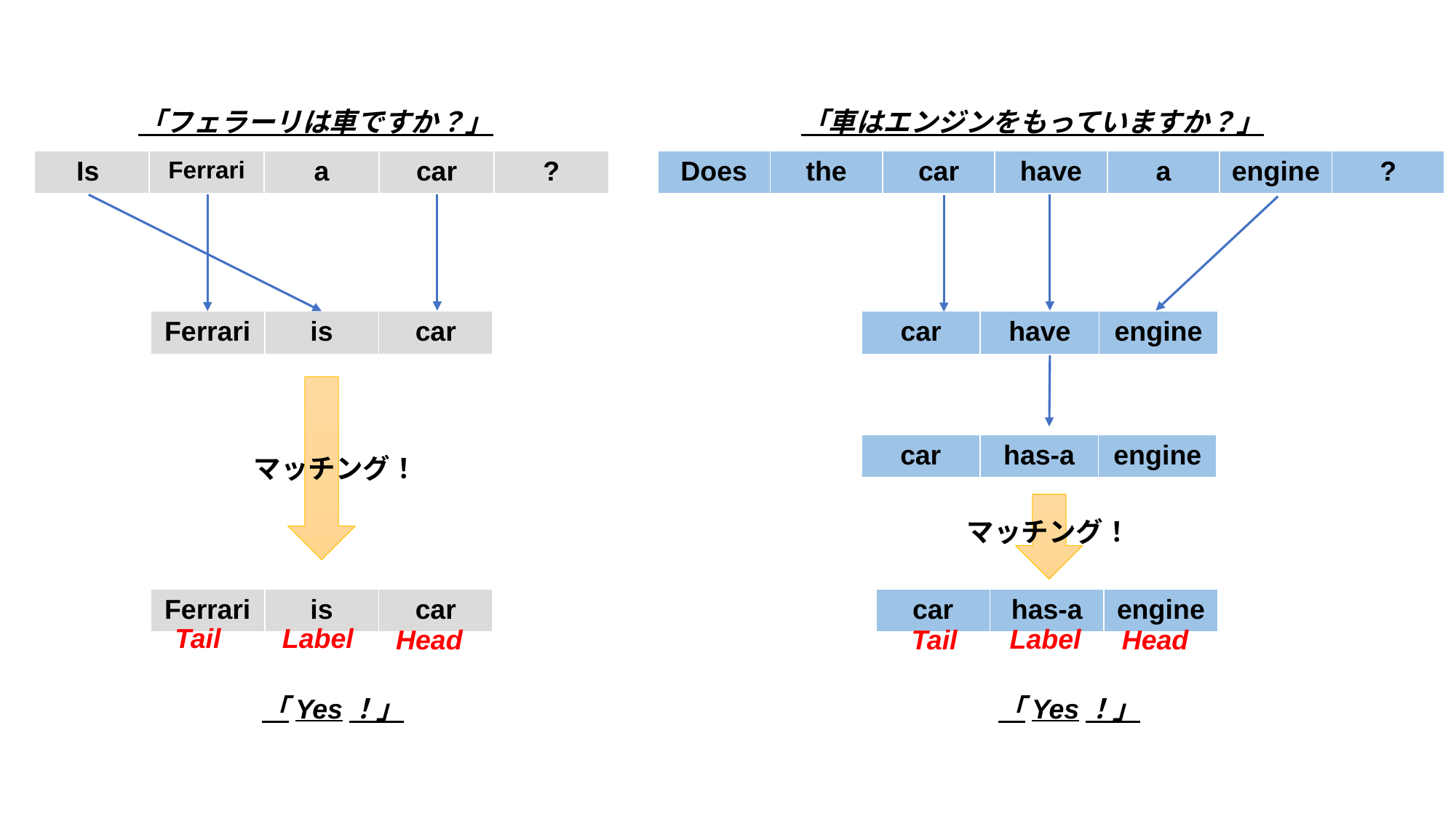

「フェラーリは車ですか？」
「車はエンジンをもっていますか？」
| Is | Ferrari | a | car | ? |
| --- | --- | --- | --- | --- |
| Does | the | car | have | a | engine | ? |
| --- | --- | --- | --- | --- | --- | --- |
| Ferrari | is | car |
| --- | --- | --- |
| car | have | engine |
| --- | --- | --- |

| car | has-a | engine |
| --- | --- | --- |
マッチング！

マッチング！
| Ferrari | is | car |
| --- | --- | --- |
| car | has-a | engine |
| --- | --- | --- |
Label
Tail
Label
Head
Tail
Head
「Yes！」
「Yes！」